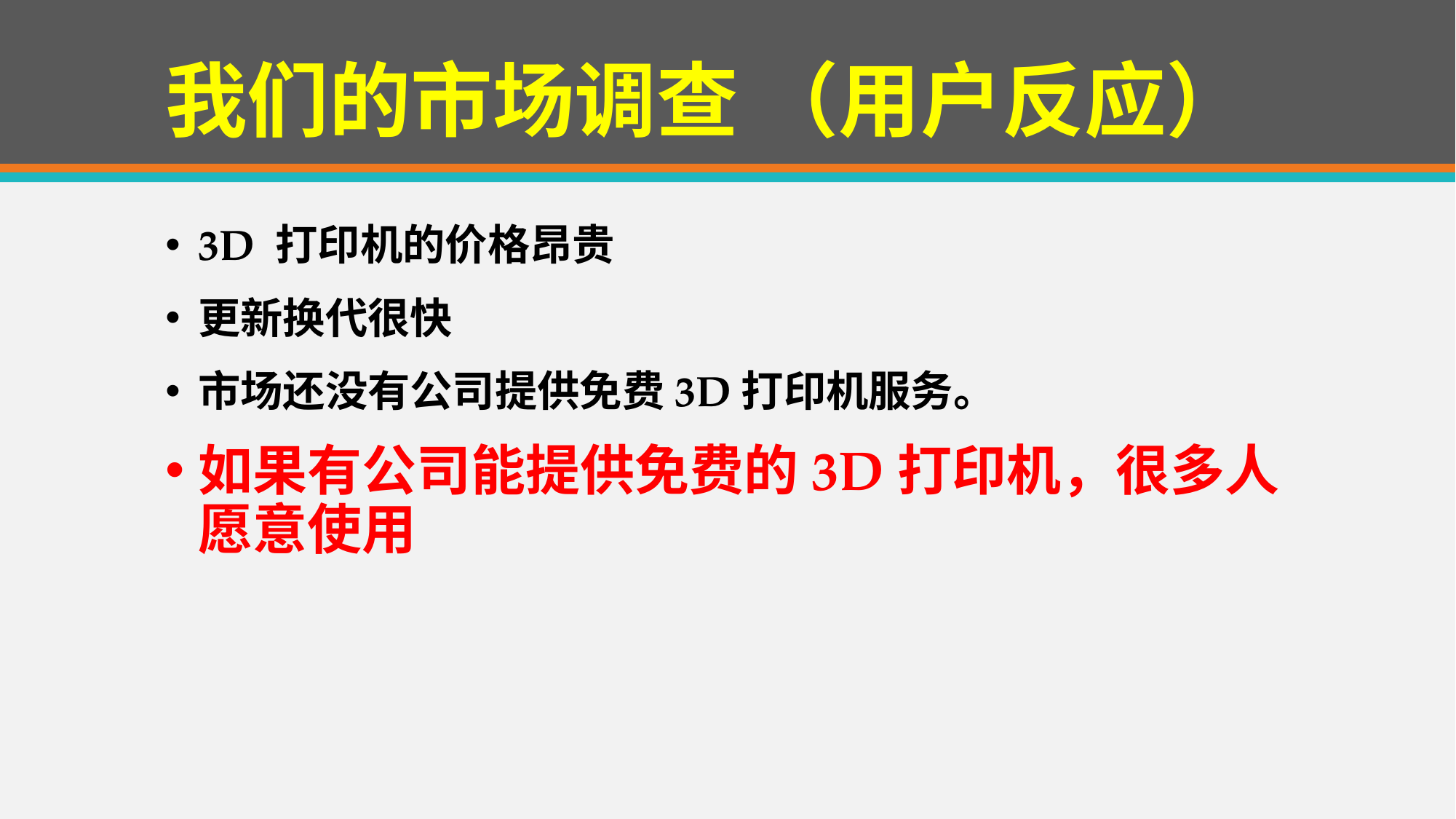

# 我们的市场调查 （用户反应）
3D 打印机的价格昂贵
更新换代很快
市场还没有公司提供免费3D打印机服务。
如果有公司能提供免费的3D打印机，很多人愿意使用